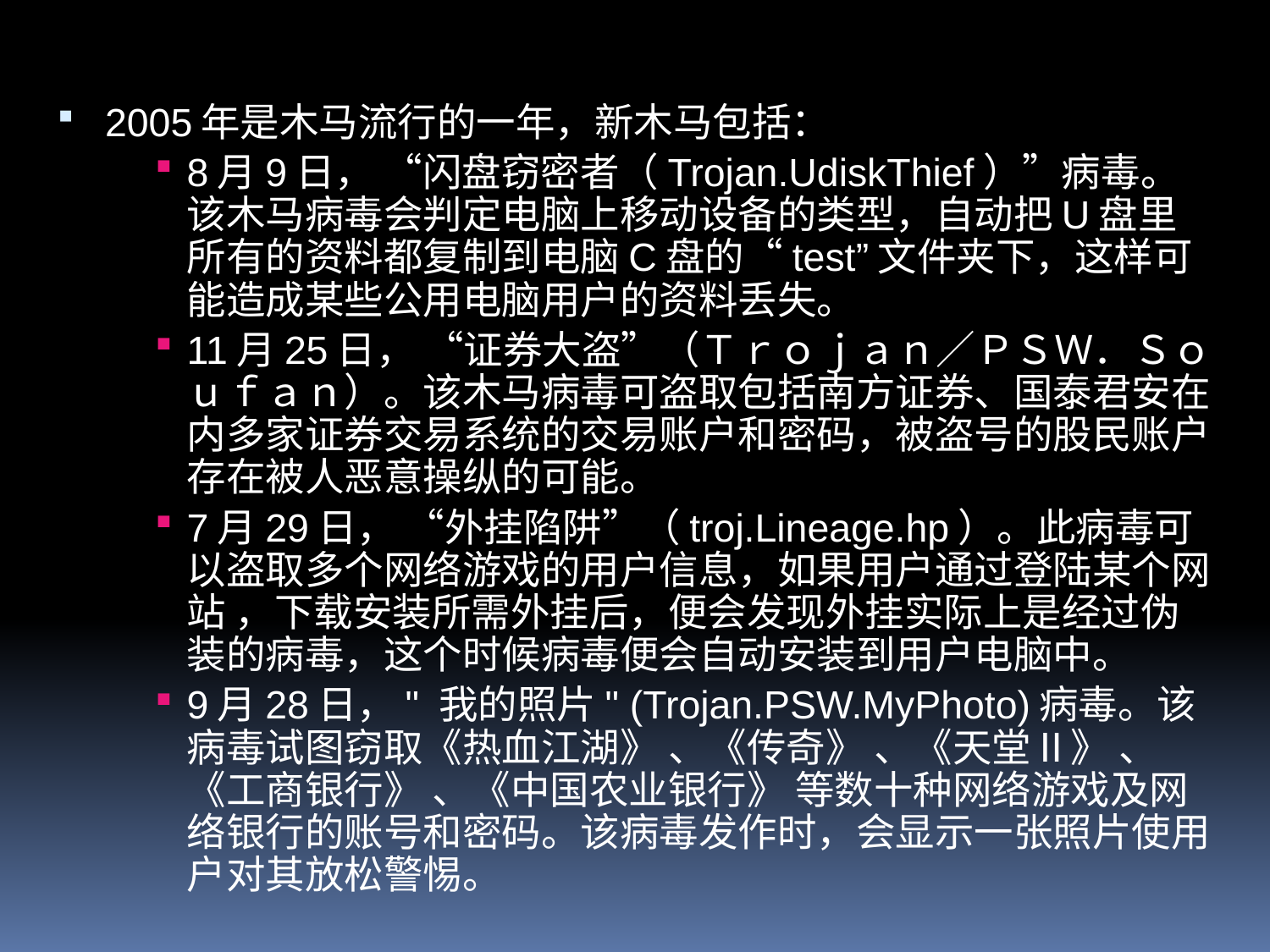

2005年是木马流行的一年，新木马包括：
8月9日， “闪盘窃密者（Trojan.UdiskThief）”病毒。该木马病毒会判定电脑上移动设备的类型，自动把U盘里所有的资料都复制到电脑C盘的“test”文件夹下，这样可能造成某些公用电脑用户的资料丢失。
11月25日， “证券大盗”（Ｔｒｏｊａｎ／ＰＳＷ．Ｓｏｕｆａｎ）。该木马病毒可盗取包括南方证券、国泰君安在内多家证券交易系统的交易账户和密码，被盗号的股民账户存在被人恶意操纵的可能。
7月29日， “外挂陷阱”（troj.Lineage.hp）。此病毒可以盗取多个网络游戏的用户信息，如果用户通过登陆某个网站 ，下载安装所需外挂后，便会发现外挂实际上是经过伪装的病毒，这个时候病毒便会自动安装到用户电脑中。
9月28日，" 我的照片" (Trojan.PSW.MyPhoto)病毒。该病毒试图窃取《热血江湖》 、《传奇》 、《天堂Ⅱ》 、《工商银行》 、《中国农业银行》 等数十种网络游戏及网络银行的账号和密码。该病毒发作时，会显示一张照片使用户对其放松警惕。